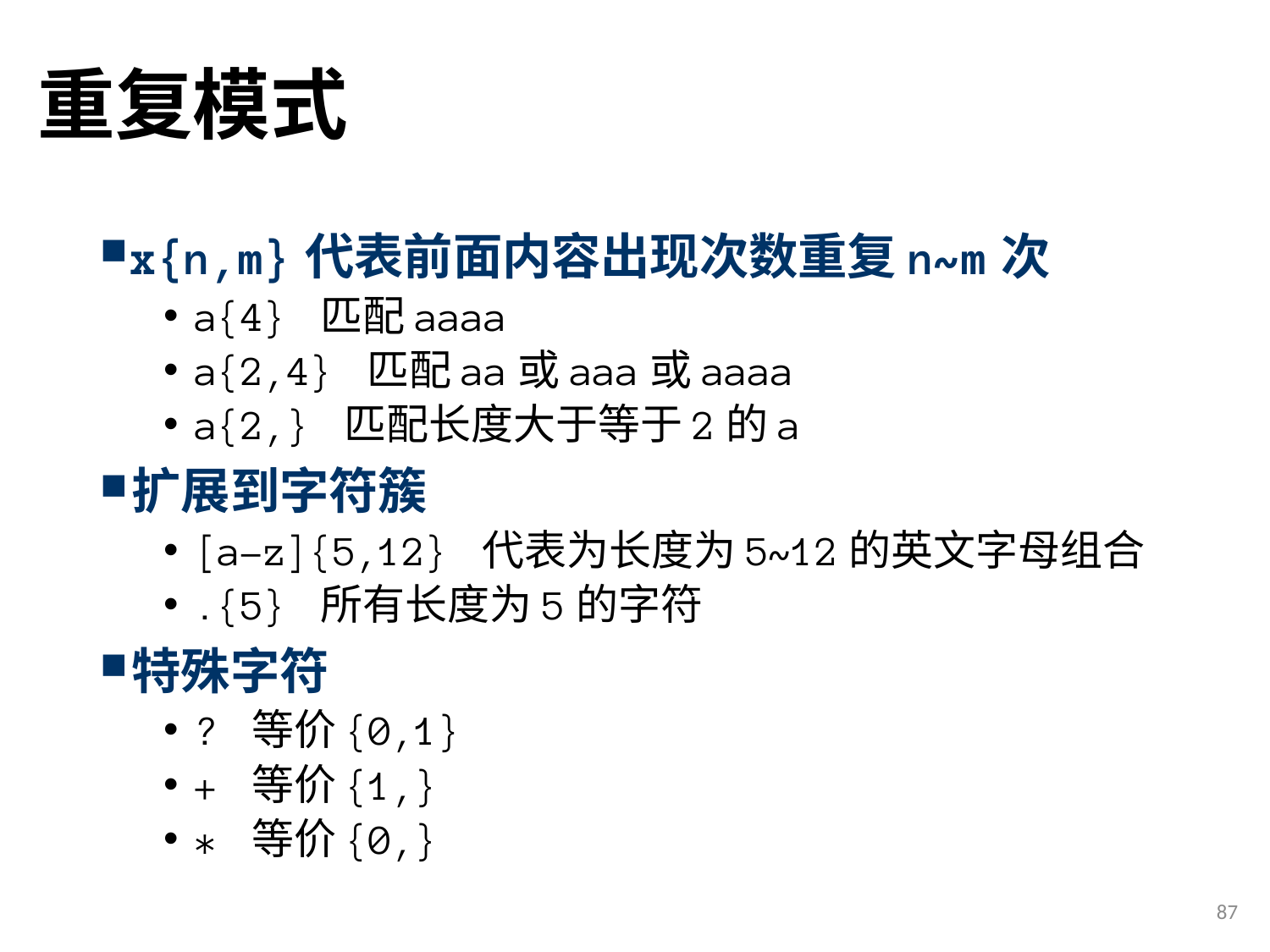

# 重复模式
x{n,m}代表前面内容出现次数重复n~m次
a{4} 匹配aaaa
a{2,4} 匹配aa或aaa或aaaa
a{2,} 匹配长度大于等于2的a
扩展到字符簇
[a-z]{5,12} 代表为长度为5~12的英文字母组合
.{5} 所有长度为5的字符
特殊字符
? 等价{0,1}
+ 等价{1,}
* 等价{0,}
87